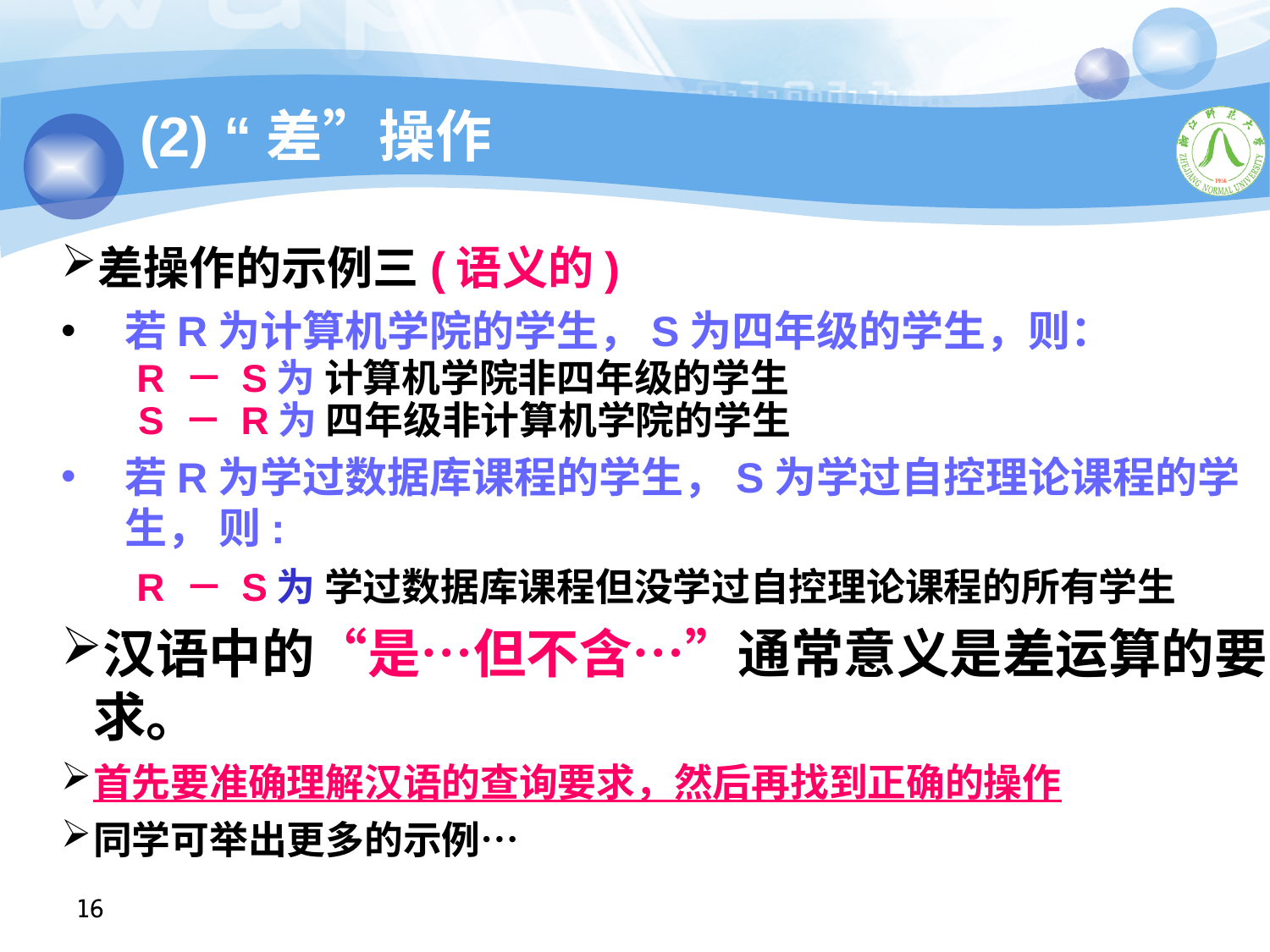

# (2) “差”操作
差操作的示例三(语义的)
若R为计算机学院的学生，S为四年级的学生，则：
       R － S为 计算机学院非四年级的学生
    S － R为 四年级非计算机学院的学生
若R为学过数据库课程的学生，S为学过自控理论课程的学生， 则:
       R － S为 学过数据库课程但没学过自控理论课程的所有学生
汉语中的“是…但不含…”通常意义是差运算的要求。
首先要准确理解汉语的查询要求，然后再找到正确的操作
同学可举出更多的示例…
16